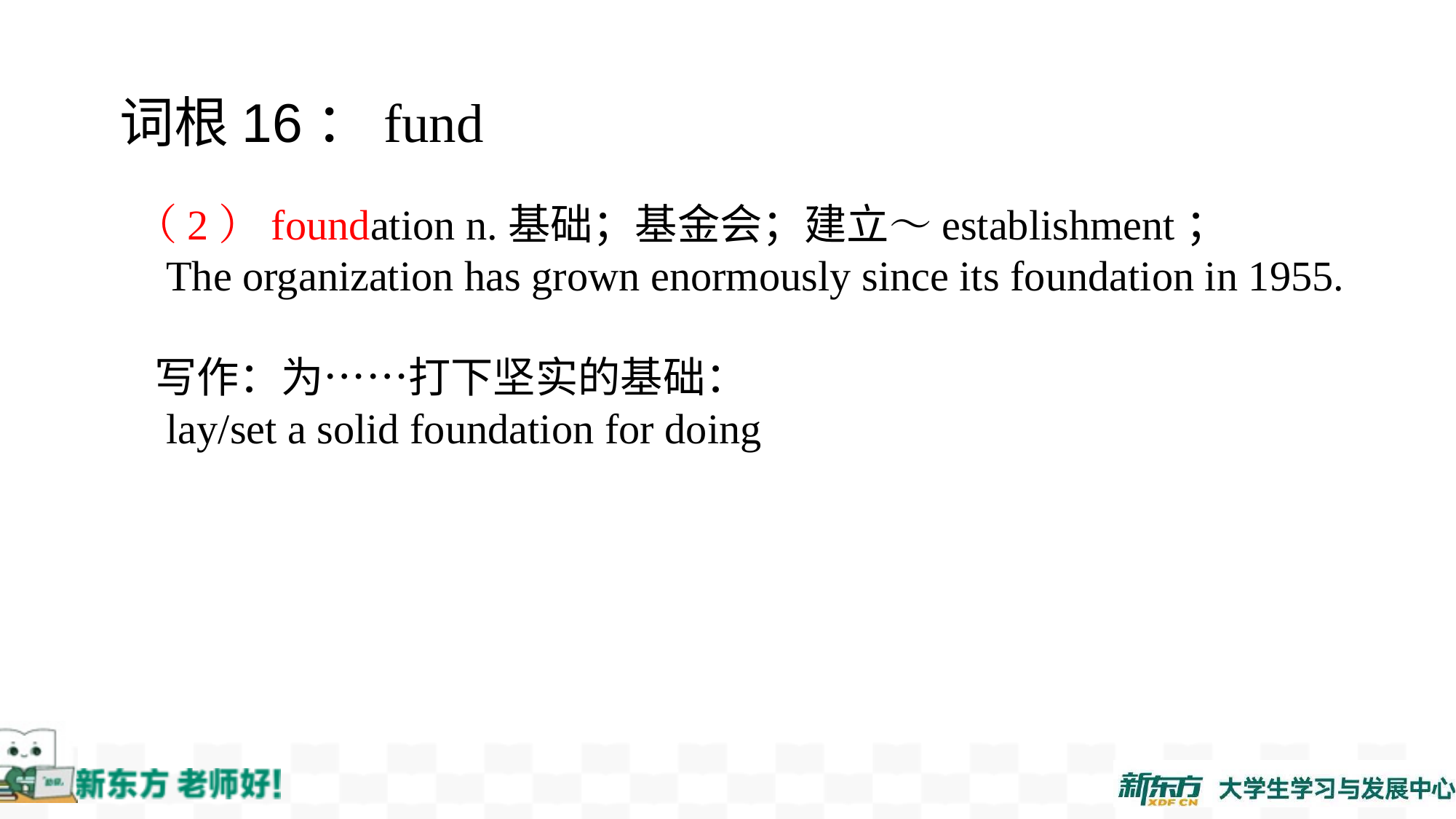

词根16：fund
（2）foundation n.基础；基金会；建立～establishment；
   The organization has grown enormously since its foundation in 1955.

 写作：为……打下坚实的基础：
   lay/set a solid foundation for doing